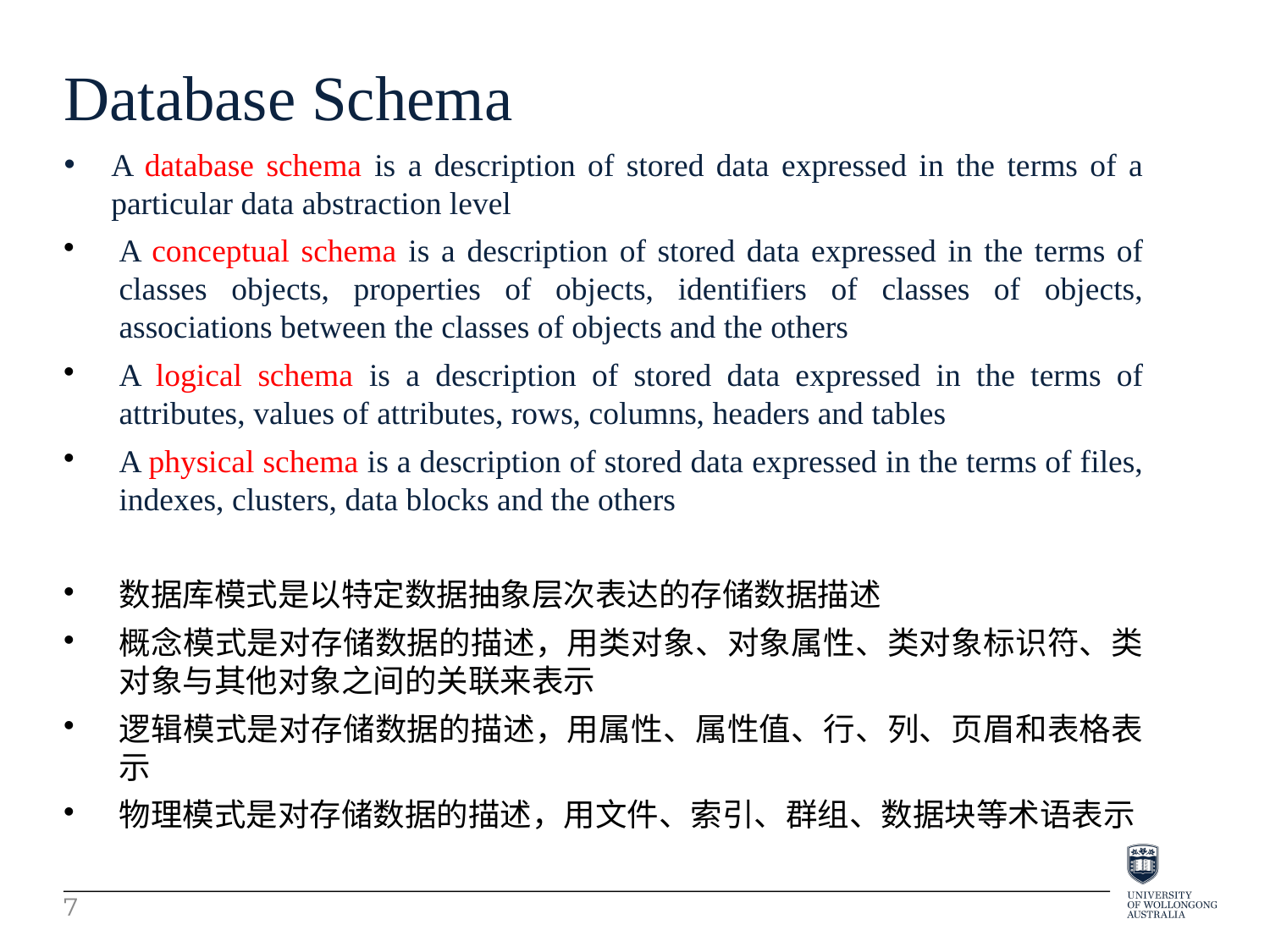

Database Schema
A database schema is a description of stored data expressed in the terms of a particular data abstraction level
A conceptual schema is a description of stored data expressed in the terms of classes objects, properties of objects, identifiers of classes of objects, associations between the classes of objects and the others
A logical schema is a description of stored data expressed in the terms of attributes, values of attributes, rows, columns, headers and tables
A physical schema is a description of stored data expressed in the terms of files, indexes, clusters, data blocks and the others

数据库模式是以特定数据抽象层次表达的存储数据描述
概念模式是对存储数据的描述，用类对象、对象属性、类对象标识符、类对象与其他对象之间的关联来表示
逻辑模式是对存储数据的描述，用属性、属性值、行、列、页眉和表格表示
物理模式是对存储数据的描述，用文件、索引、群组、数据块等术语表示
7